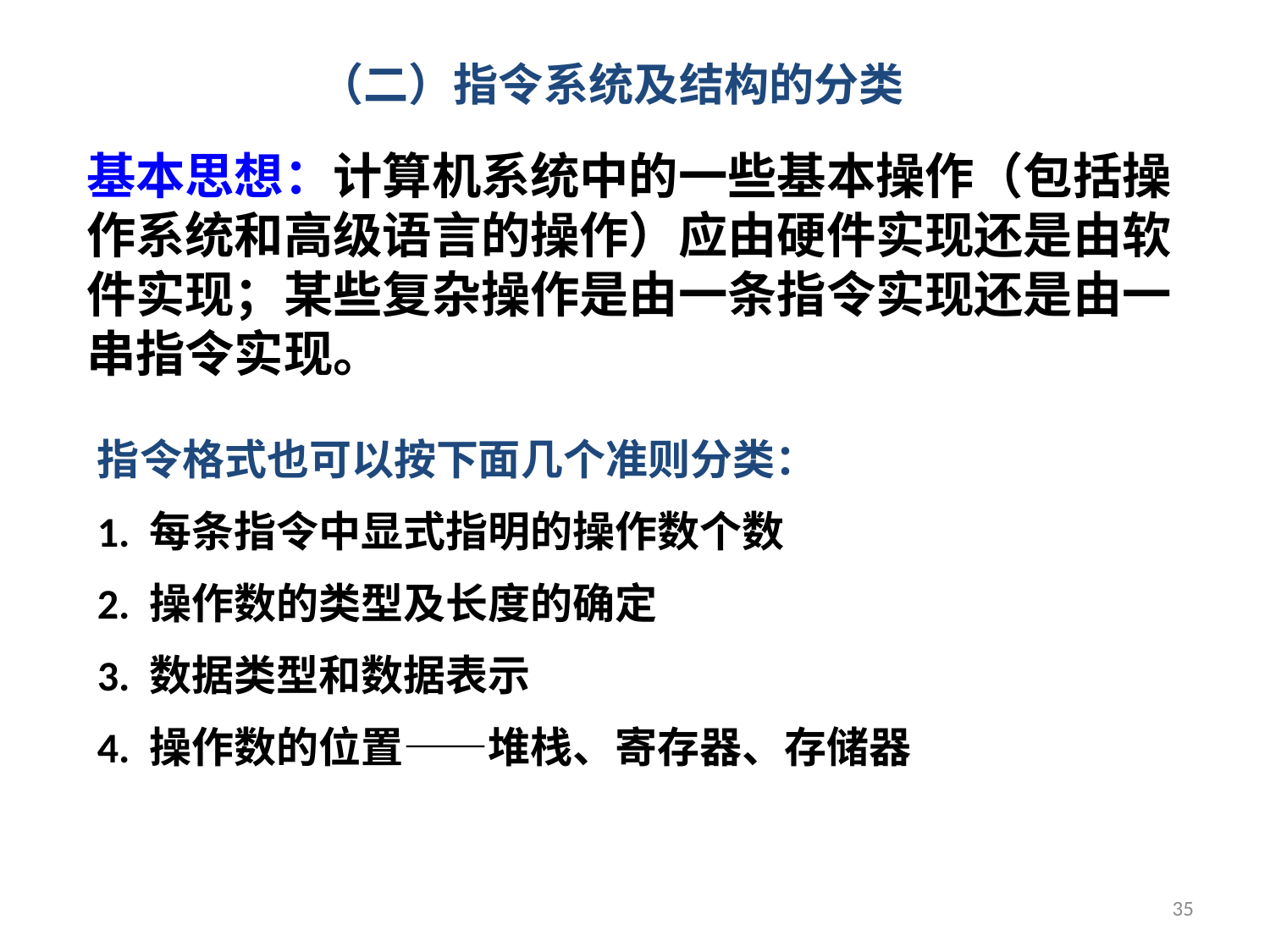

（二）指令系统及结构的分类
基本思想：计算机系统中的一些基本操作（包括操作系统和高级语言的操作）应由硬件实现还是由软件实现；某些复杂操作是由一条指令实现还是由一串指令实现。
指令格式也可以按下面几个准则分类：
1. 每条指令中显式指明的操作数个数
2. 操作数的类型及长度的确定
3. 数据类型和数据表示
4. 操作数的位置——堆栈、寄存器、存储器
35